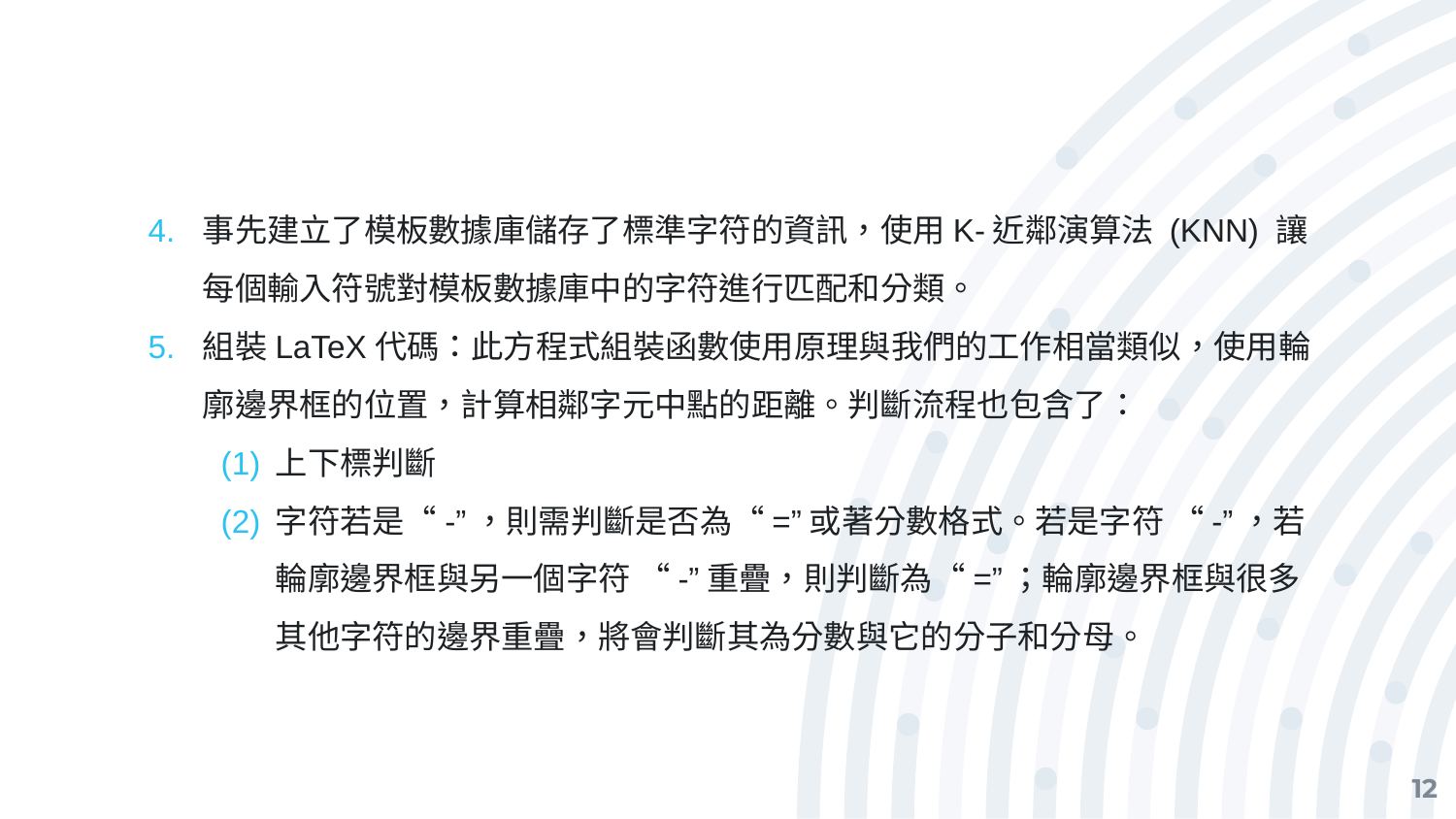

事先建立了模板數據庫儲存了標準字符的資訊，使用K-近鄰演算法 (KNN) 讓每個輸入符號對模板數據庫中的字符進行匹配和分類。
組裝LaTeX代碼：此方程式組裝函數使用原理與我們的工作相當類似，使用輪廓邊界框的位置，計算相鄰字元中點的距離。判斷流程也包含了：
上下標判斷
字符若是“-”，則需判斷是否為“=”或著分數格式。若是字符 “-”，若輪廓邊界框與另一個字符 “-”重疊，則判斷為“=”；輪廓邊界框與很多其他字符的邊界重疊，將會判斷其為分數與它的分子和分母。

12